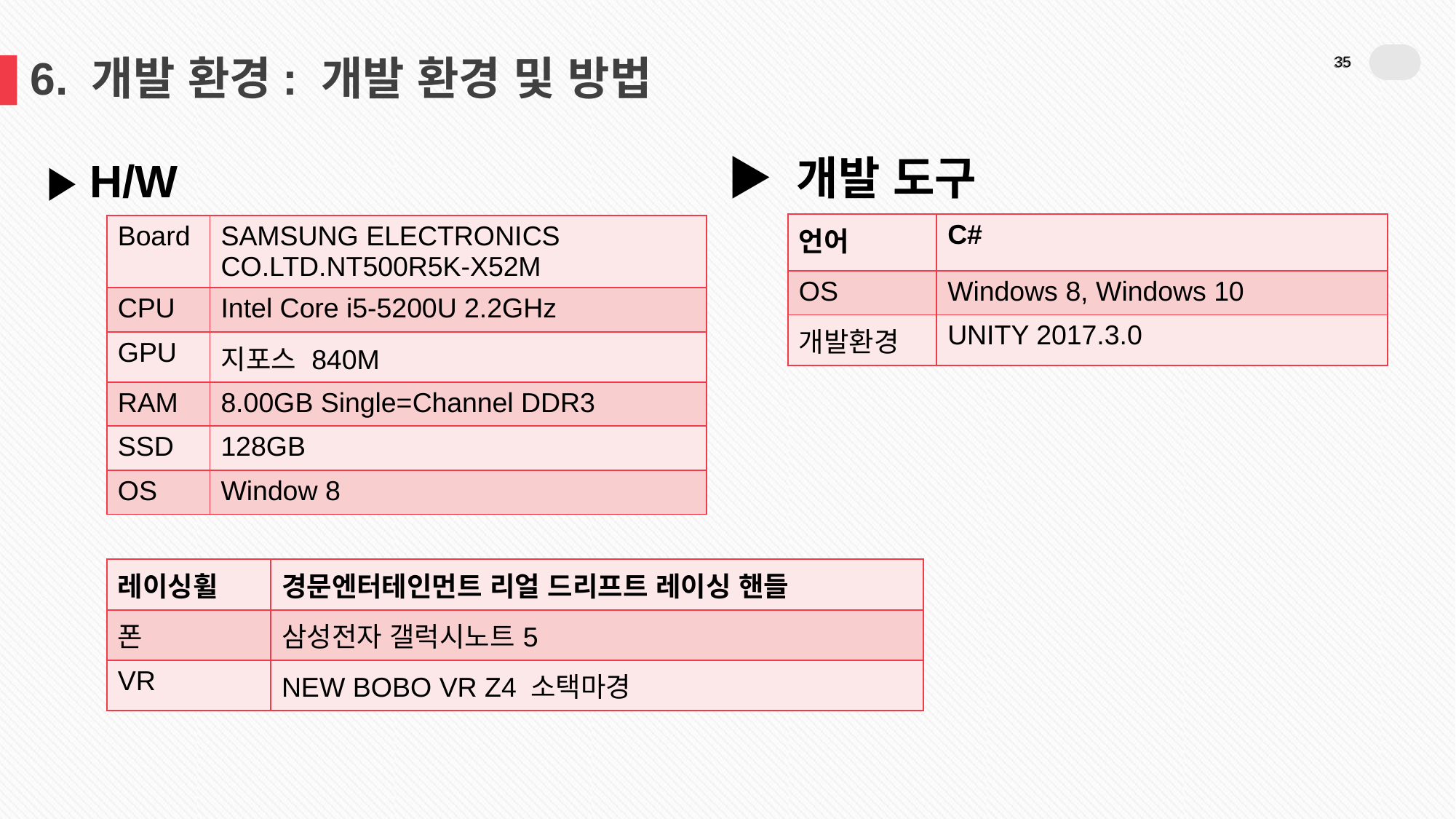

35
35
6. 개발 환경: 개발 환경 및 방법
▶ 개발 도구
▶ H/W
| 언어 | C# |
| --- | --- |
| OS | Windows 8, Windows 10 |
| 개발환경 | UNITY 2017.3.0 |
| Board | SAMSUNG ELECTRONICS CO.LTD.NT500R5K-X52M |
| --- | --- |
| CPU | Intel Core i5-5200U 2.2GHz |
| GPU | 지포스 840M |
| RAM | 8.00GB Single=Channel DDR3 |
| SSD | 128GB |
| OS | Window 8 |
| 레이싱휠 | 경문엔터테인먼트 리얼 드리프트 레이싱 핸들 |
| --- | --- |
| 폰 | 삼성전자 갤럭시노트5 |
| VR | NEW BOBO VR Z4 소택마경 |